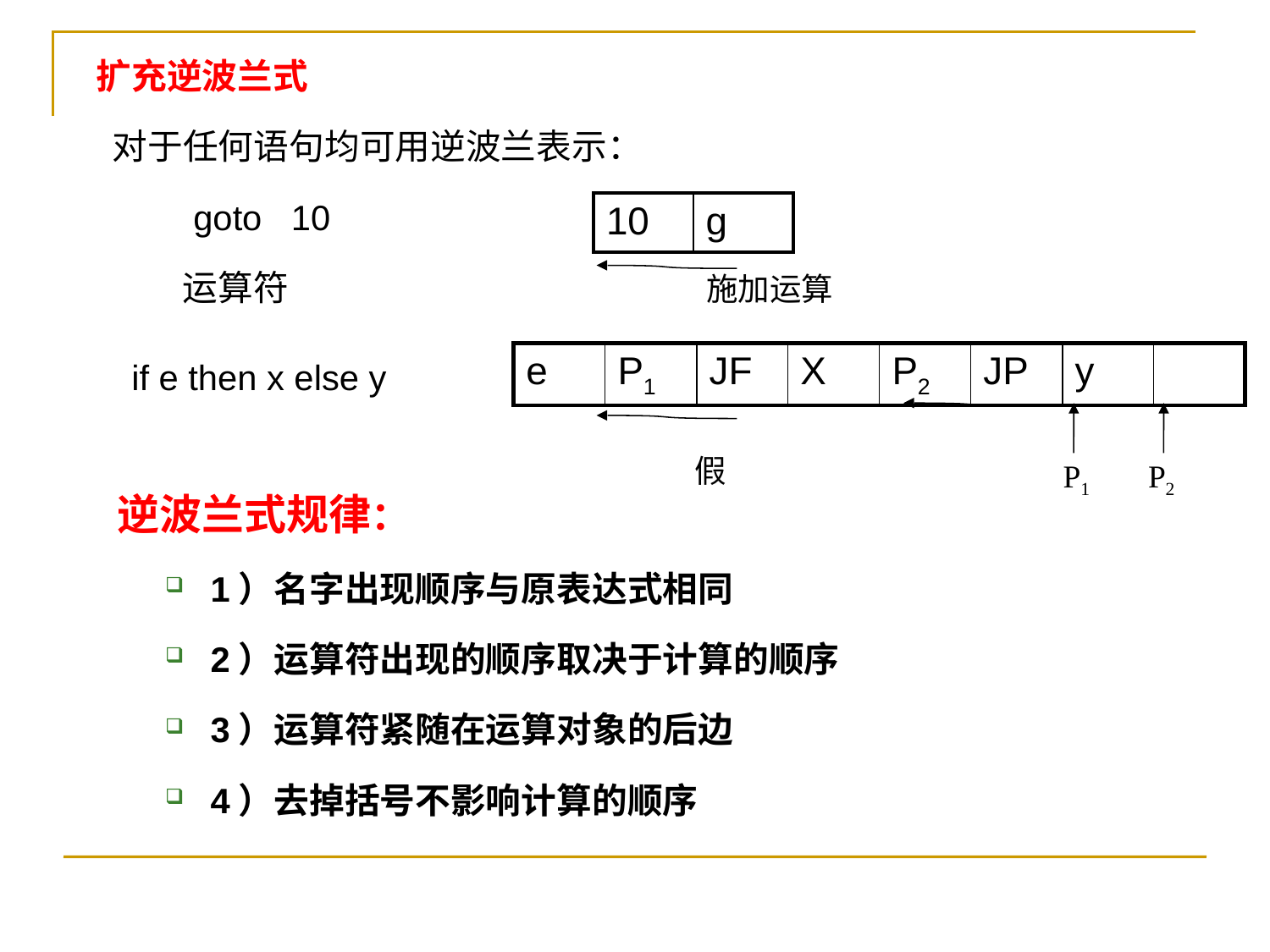

扩充逆波兰式
 对于任何语句均可用逆波兰表示：
          goto   10
          运算符
| 10 | g |
| --- | --- |
施加运算
if e then x else y
| e | P1 | JF | X | P2 | JP | y |  |
| --- | --- | --- | --- | --- | --- | --- | --- |

假
P1
P2
逆波兰式规律：
1）名字出现顺序与原表达式相同
2）运算符出现的顺序取决于计算的顺序
3）运算符紧随在运算对象的后边
4）去掉括号不影响计算的顺序
63